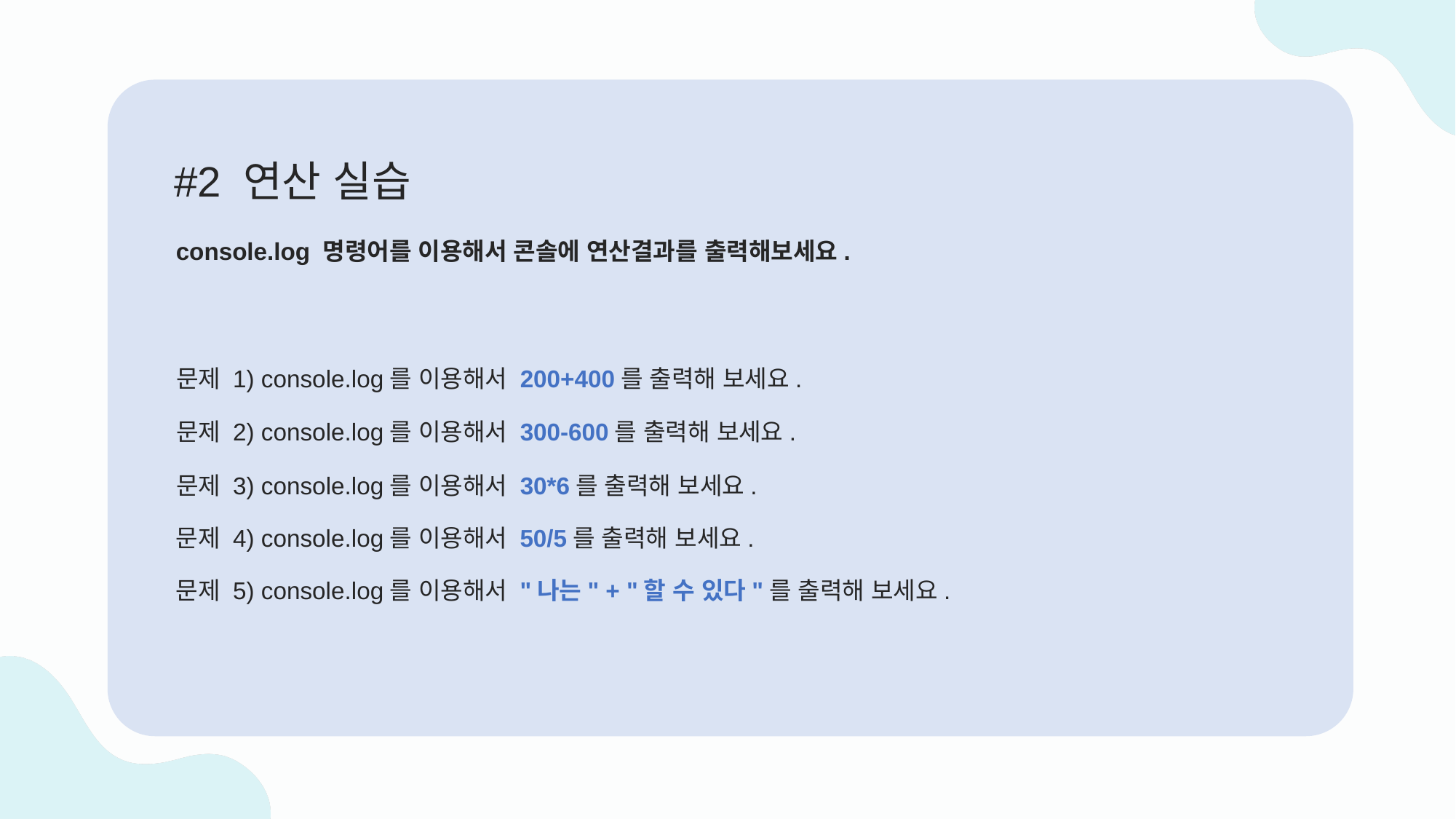

#2 연산 실습
console.log 명령어를 이용해서 콘솔에 연산결과를 출력해보세요.
문제 1) console.log를 이용해서 200+400를 출력해 보세요.
문제 2) console.log를 이용해서 300-600를 출력해 보세요.
문제 3) console.log를 이용해서 30*6를 출력해 보세요.
문제 4) console.log를 이용해서 50/5를 출력해 보세요.
문제 5) console.log를 이용해서 "나는" + "할 수 있다"를 출력해 보세요.